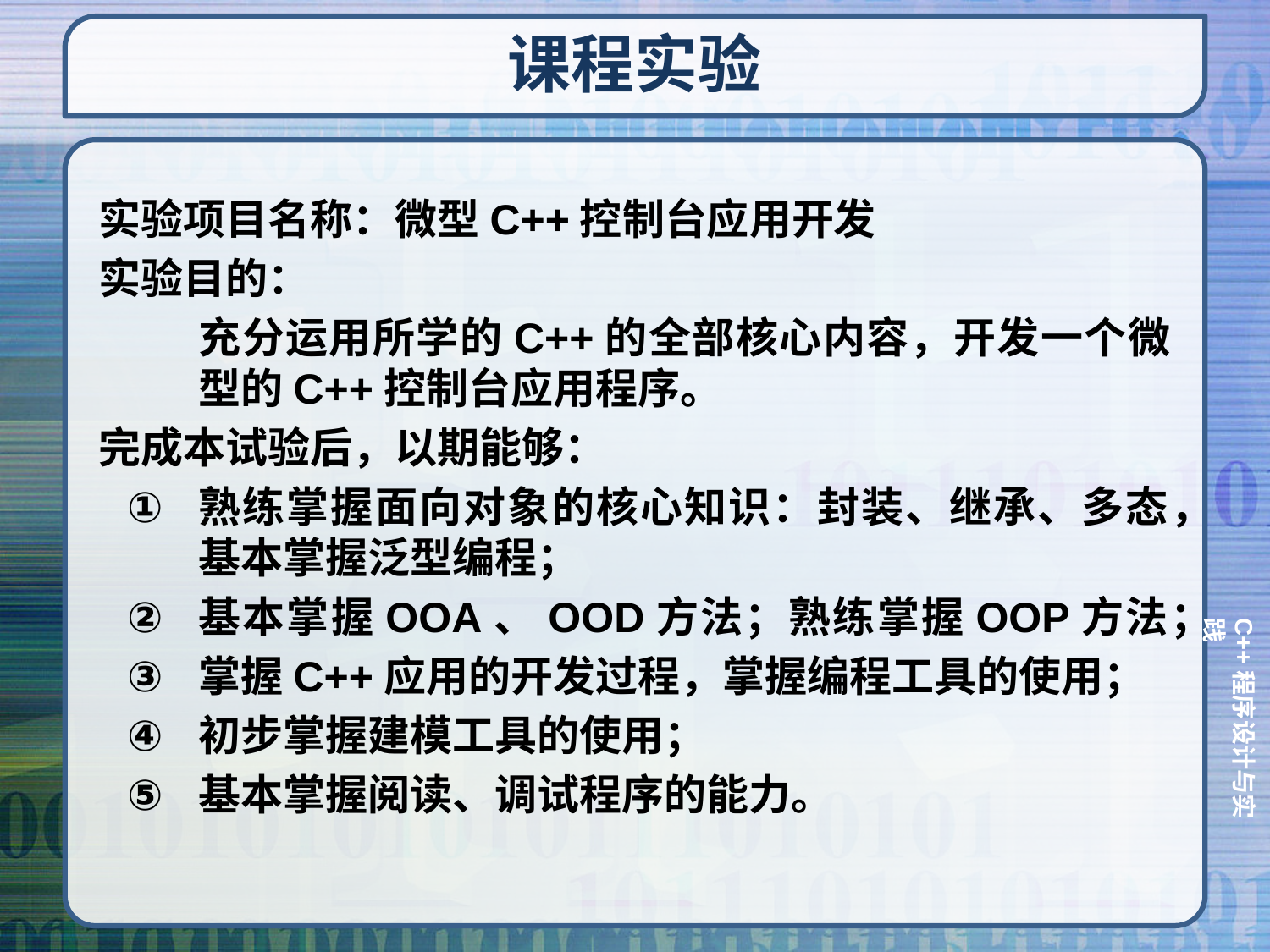

# 课程实验
实验项目名称：微型C++控制台应用开发
实验目的：
充分运用所学的C++的全部核心内容，开发一个微型的C++控制台应用程序。
完成本试验后，以期能够：
熟练掌握面向对象的核心知识：封装、继承、多态，基本掌握泛型编程；
基本掌握OOA、OOD方法；熟练掌握OOP方法；
掌握C++应用的开发过程，掌握编程工具的使用；
初步掌握建模工具的使用；
基本掌握阅读、调试程序的能力。